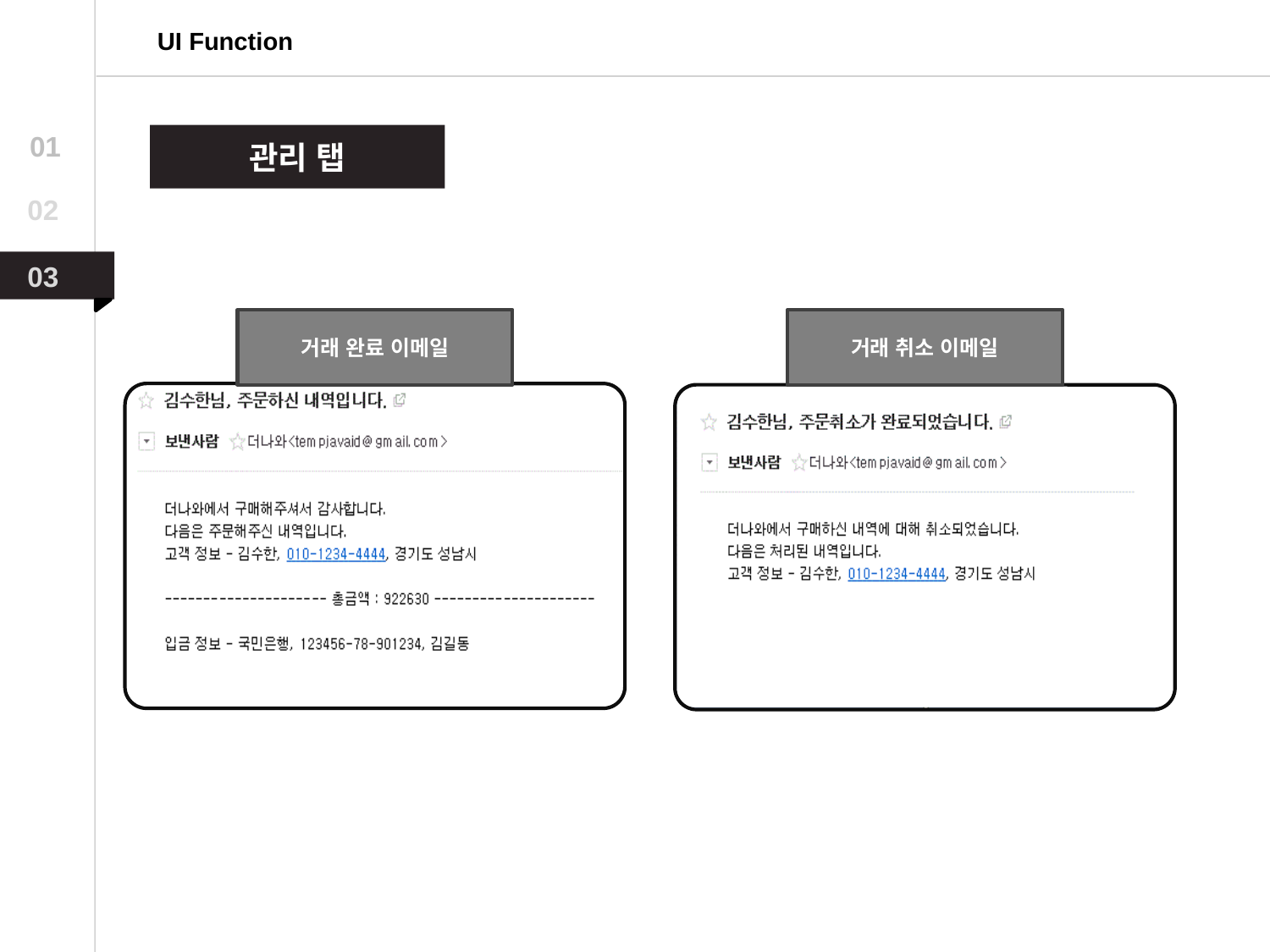

UI Function
01
관리 탭
02

03

거래 완료 이메일
거래 취소 이메일